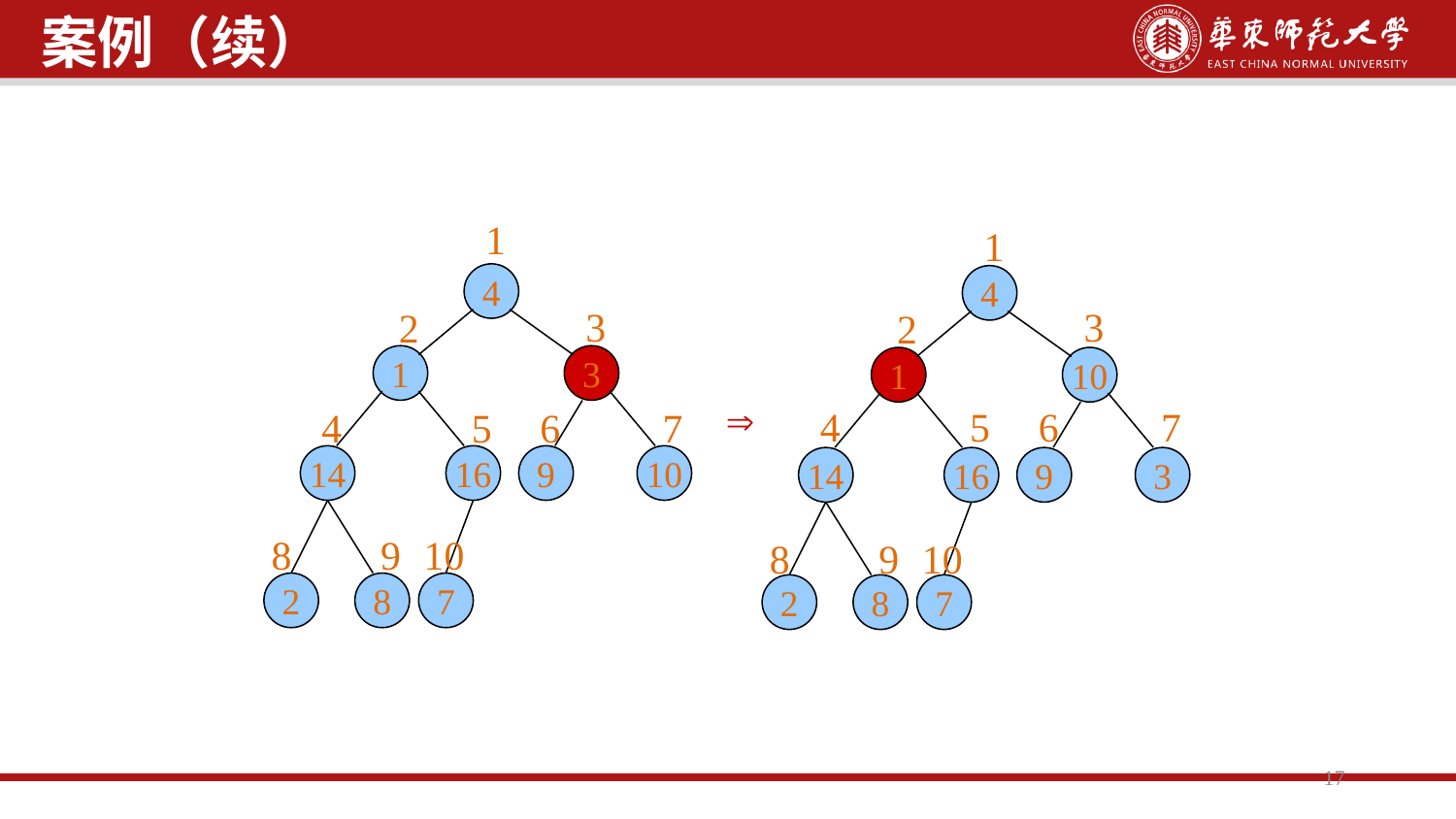

17
案例（续）
1
4
3
2

1
3

4
5
6
7

14
16
9
10

8
9
10
2
8
7
1
4
3
2

1
10

4
5
6
7

14
16
9
3

8
9
10
2
8
7
⇒